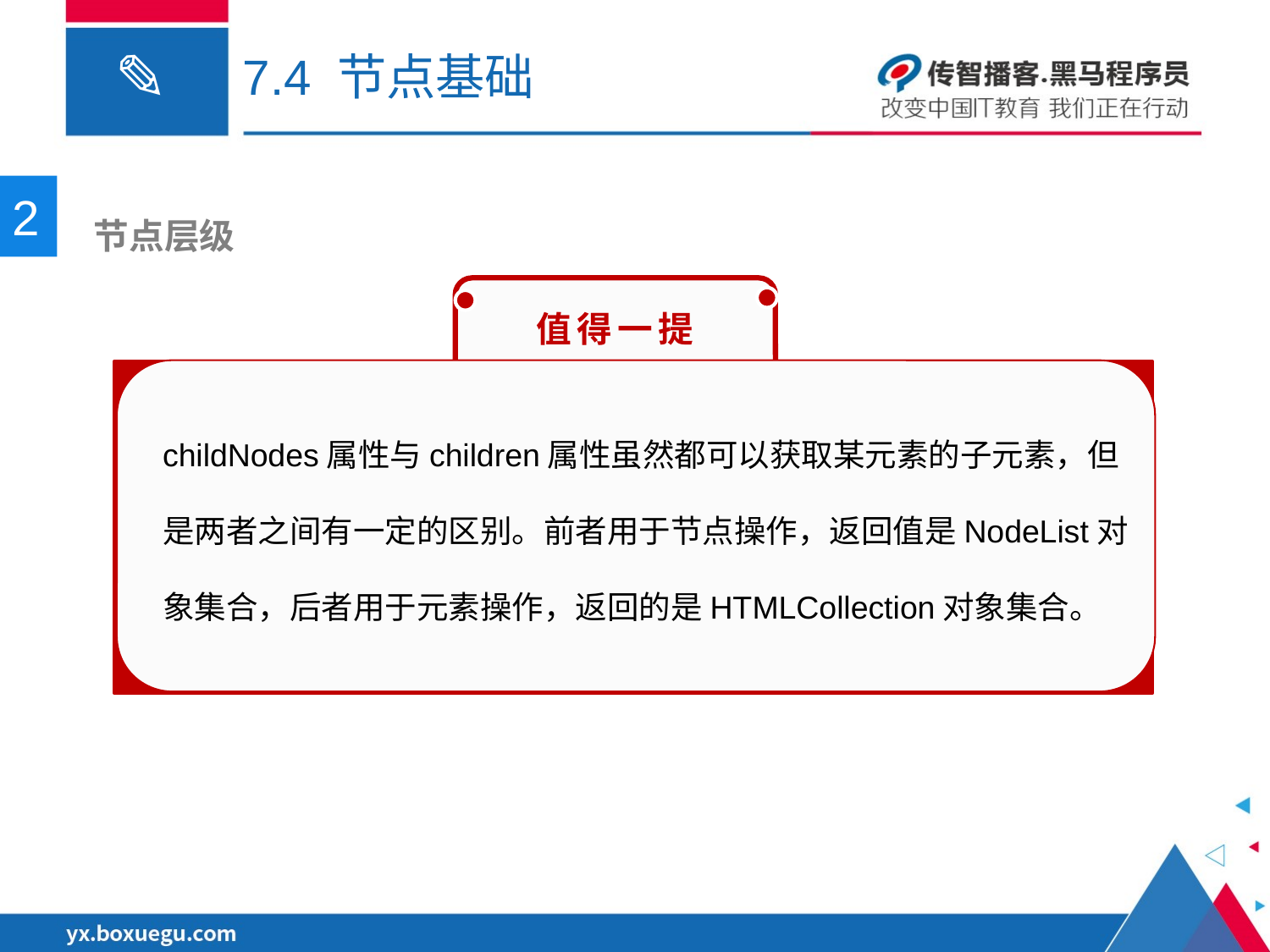

# 7.4 节点基础

2
  节点层级

值得一提

childNodes属性与children属性虽然都可以获取某元素的子元素，但是两者之间有一定的区别。前者用于节点操作，返回值是NodeList对象集合，后者用于元素操作，返回的是HTMLCollection对象集合。